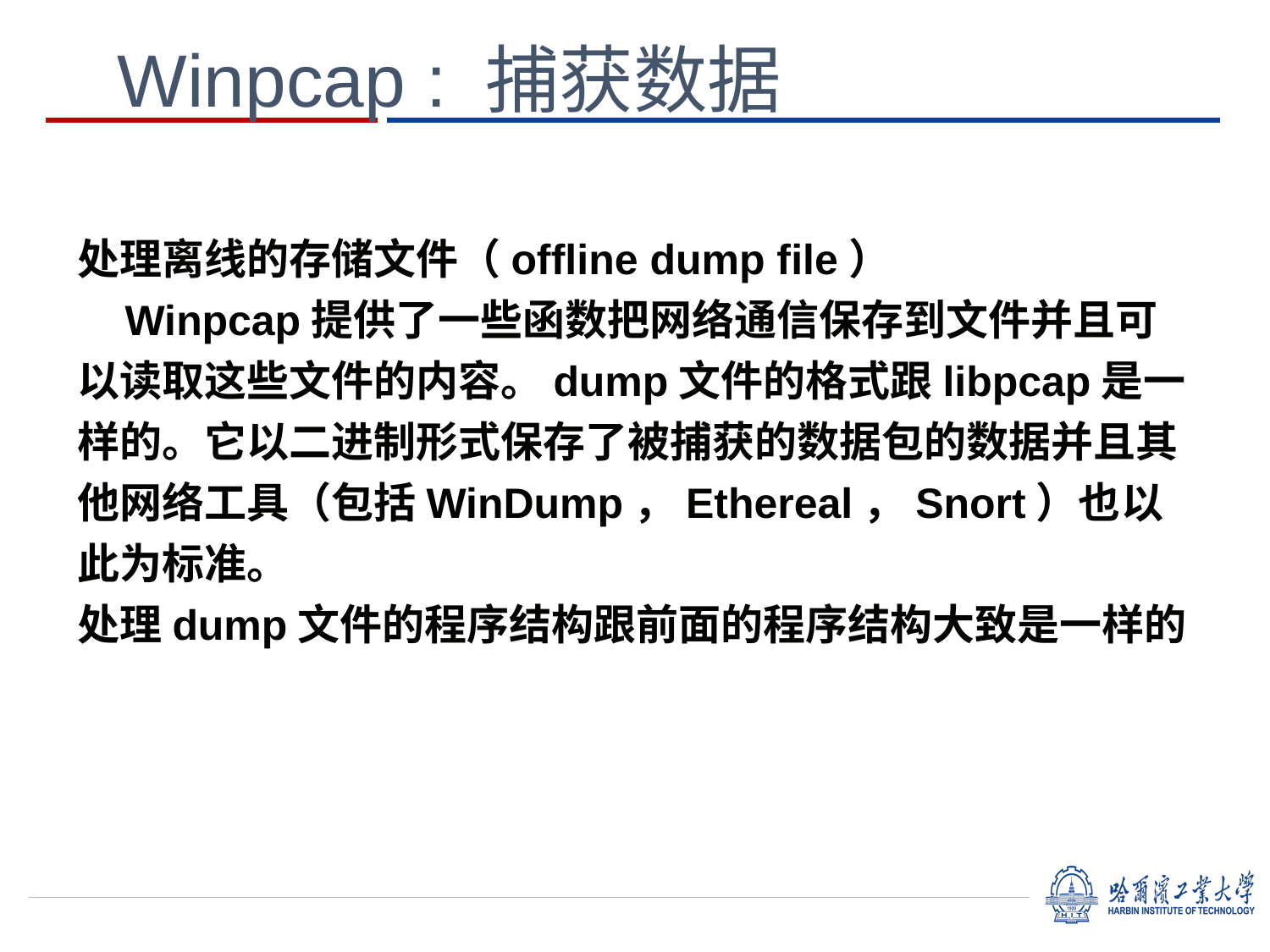

Winpcap : 捕获数据
处理离线的存储文件（offline dump file）
    Winpcap提供了一些函数把网络通信保存到文件并且可以读取这些文件的内容。dump文件的格式跟libpcap是一样的。它以二进制形式保存了被捕获的数据包的数据并且其他网络工具（包括WinDump，Ethereal，Snort）也以此为标准。
处理dump文件的程序结构跟前面的程序结构大致是一样的
59